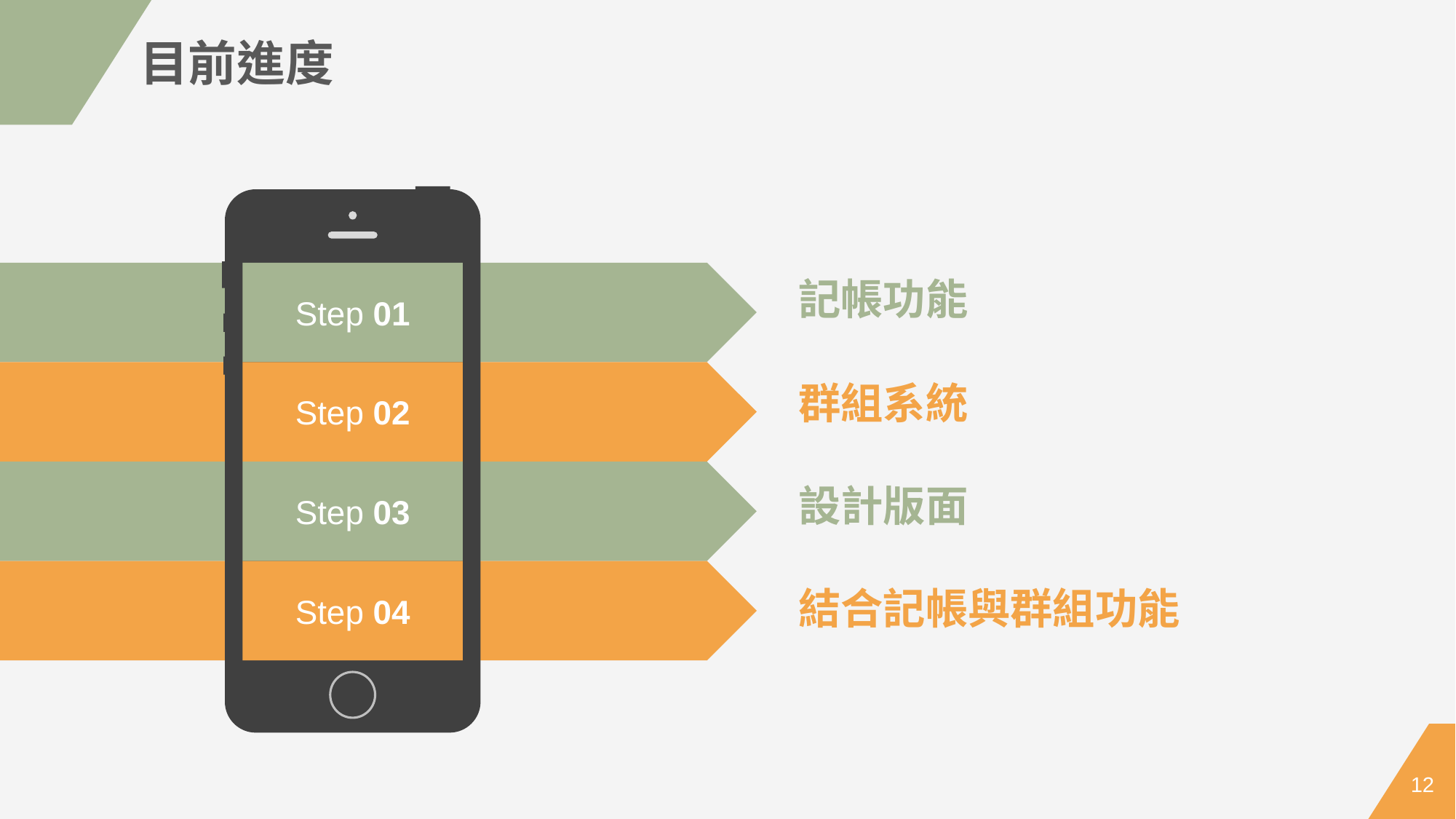

目前進度

Step 01
Step 02
Step 03
Step 04

記帳功能
群組系統
設計版面
結合記帳與群組功能